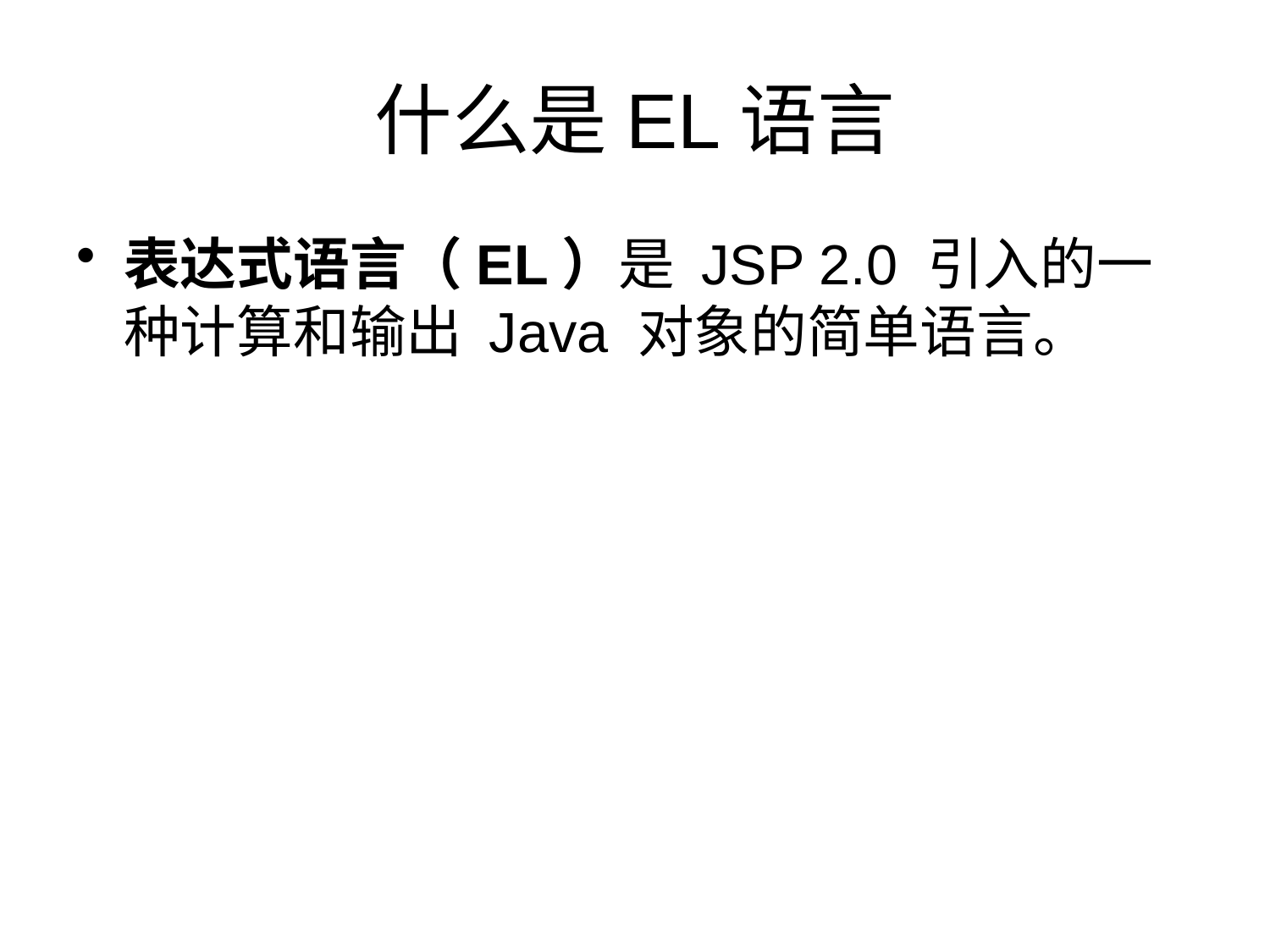

# 什么是EL语言
表达式语言（EL）是 JSP 2.0 引入的一种计算和输出 Java 对象的简单语言。